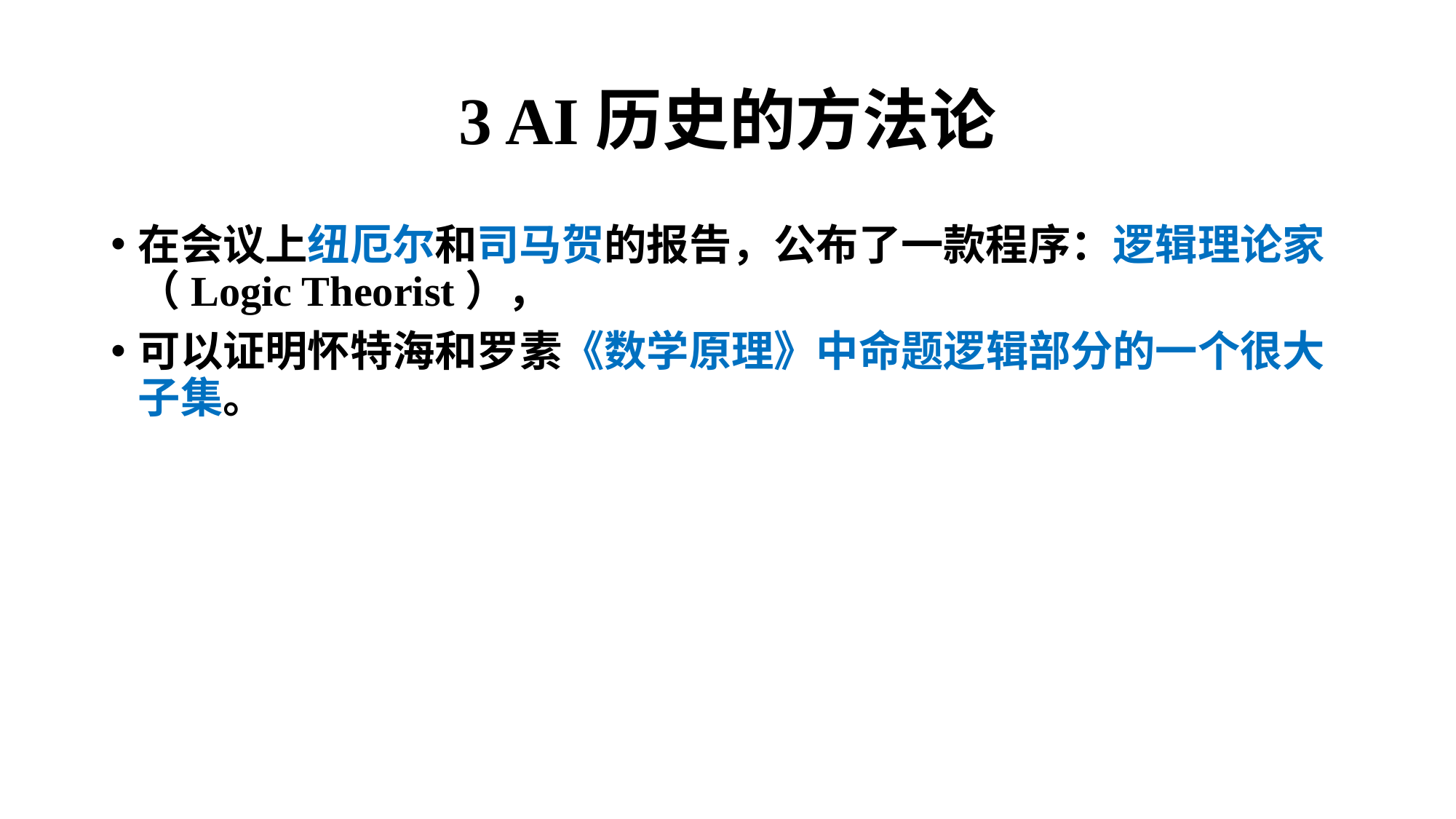

# 3 AI历史的方法论
在会议上纽厄尔和司马贺的报告，公布了一款程序：逻辑理论家（Logic Theorist），
可以证明怀特海和罗素《数学原理》中命题逻辑部分的一个很大子集。